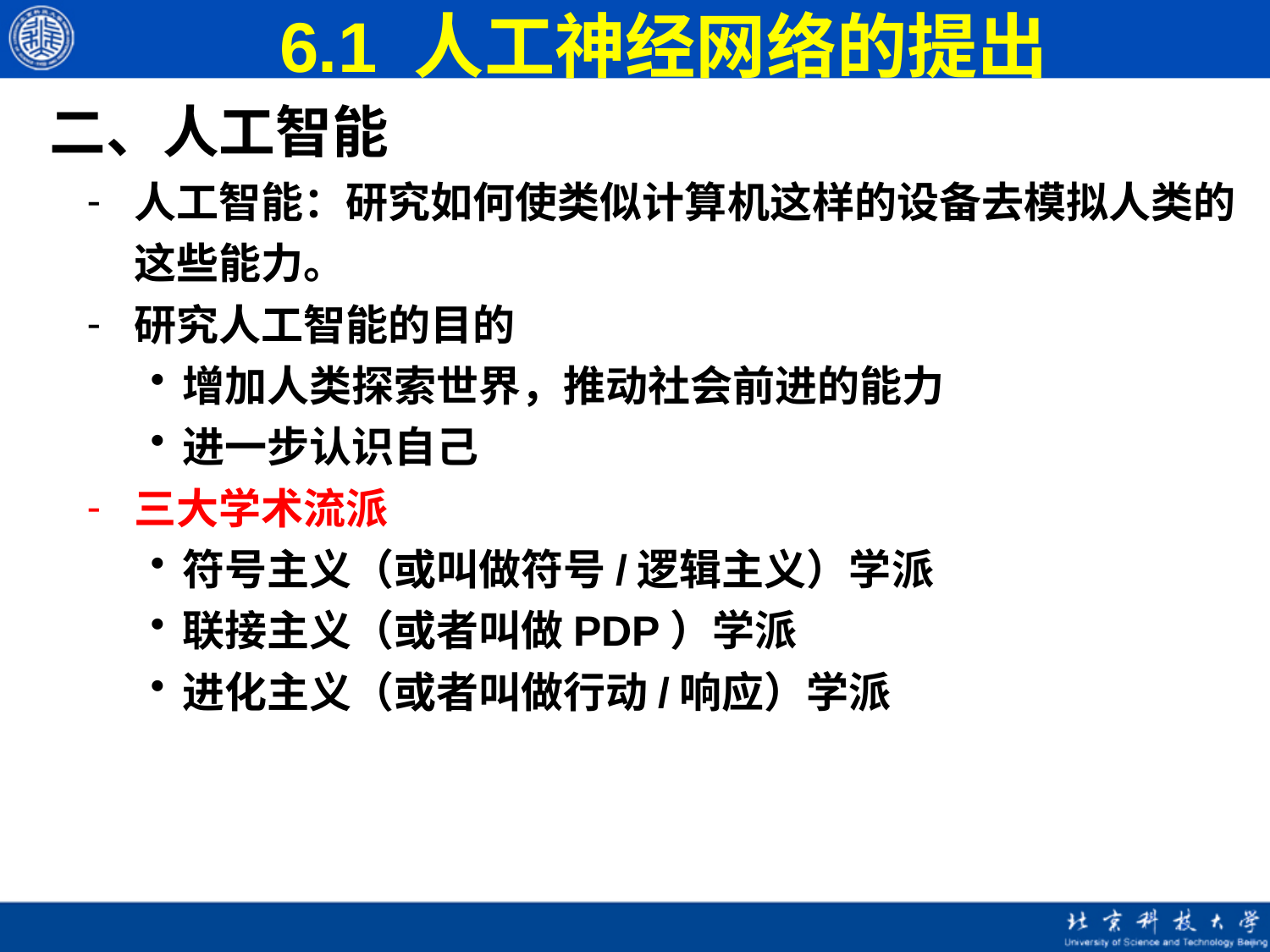

# 6.1 人工神经网络的提出
 二、人工智能
人工智能：研究如何使类似计算机这样的设备去模拟人类的这些能力。
研究人工智能的目的
增加人类探索世界，推动社会前进的能力
进一步认识自己
三大学术流派
符号主义（或叫做符号/逻辑主义）学派
联接主义（或者叫做PDP）学派
进化主义（或者叫做行动/响应）学派